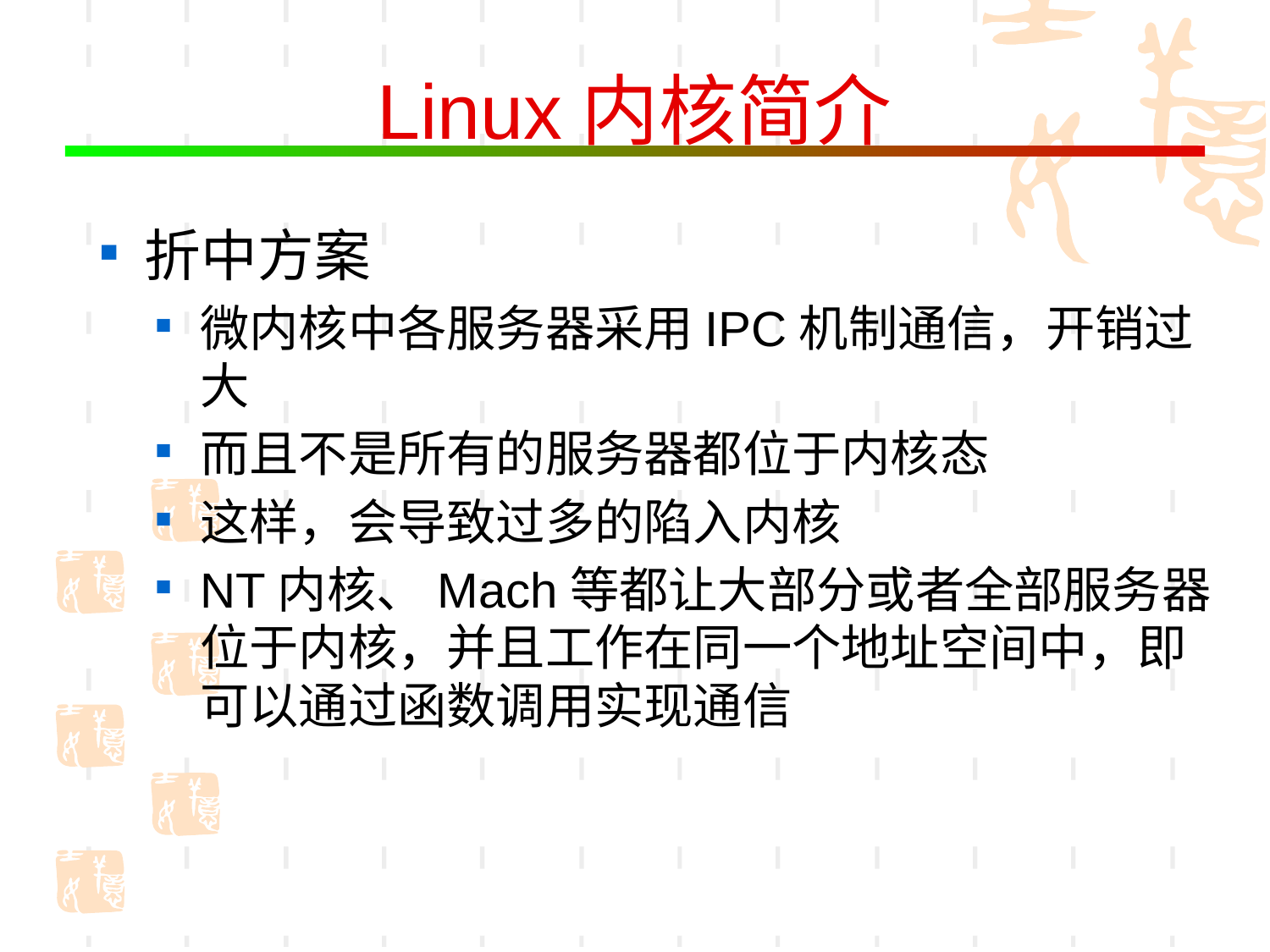

# Linux内核简介
折中方案
微内核中各服务器采用IPC机制通信，开销过大
而且不是所有的服务器都位于内核态
这样，会导致过多的陷入内核
NT内核、Mach等都让大部分或者全部服务器位于内核，并且工作在同一个地址空间中，即可以通过函数调用实现通信